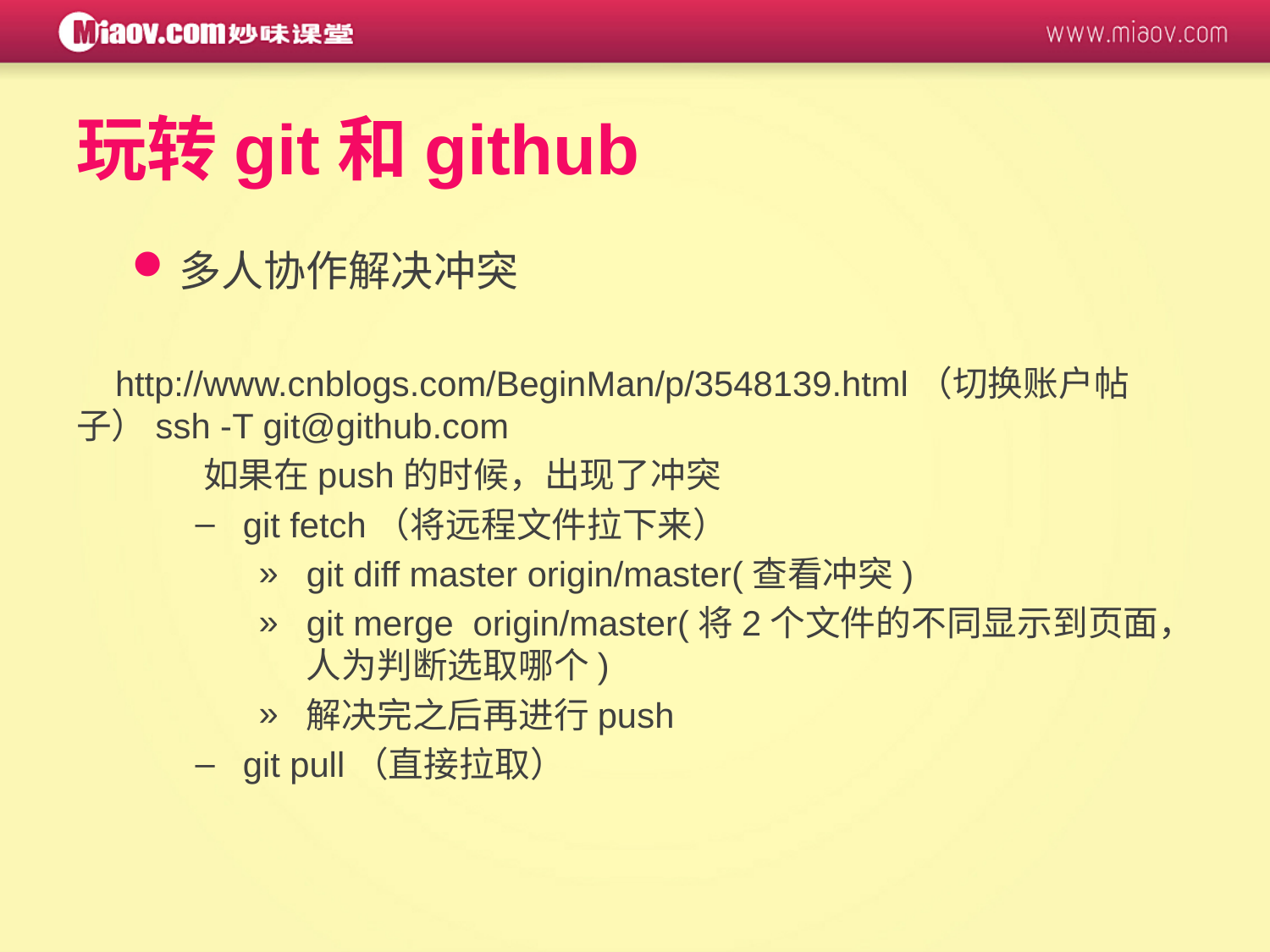

# 玩转git和github
多人协作解决冲突

    http://www.cnblogs.com/BeginMan/p/3548139.html（切换账户帖子）ssh -T git@github.com
	如果在push的时候，出现了冲突
git fetch（将远程文件拉下来）
git diff master origin/master(查看冲突)
git merge  origin/master(将2个文件的不同显示到页面，人为判断选取哪个)
解决完之后再进行push
git pull（直接拉取）